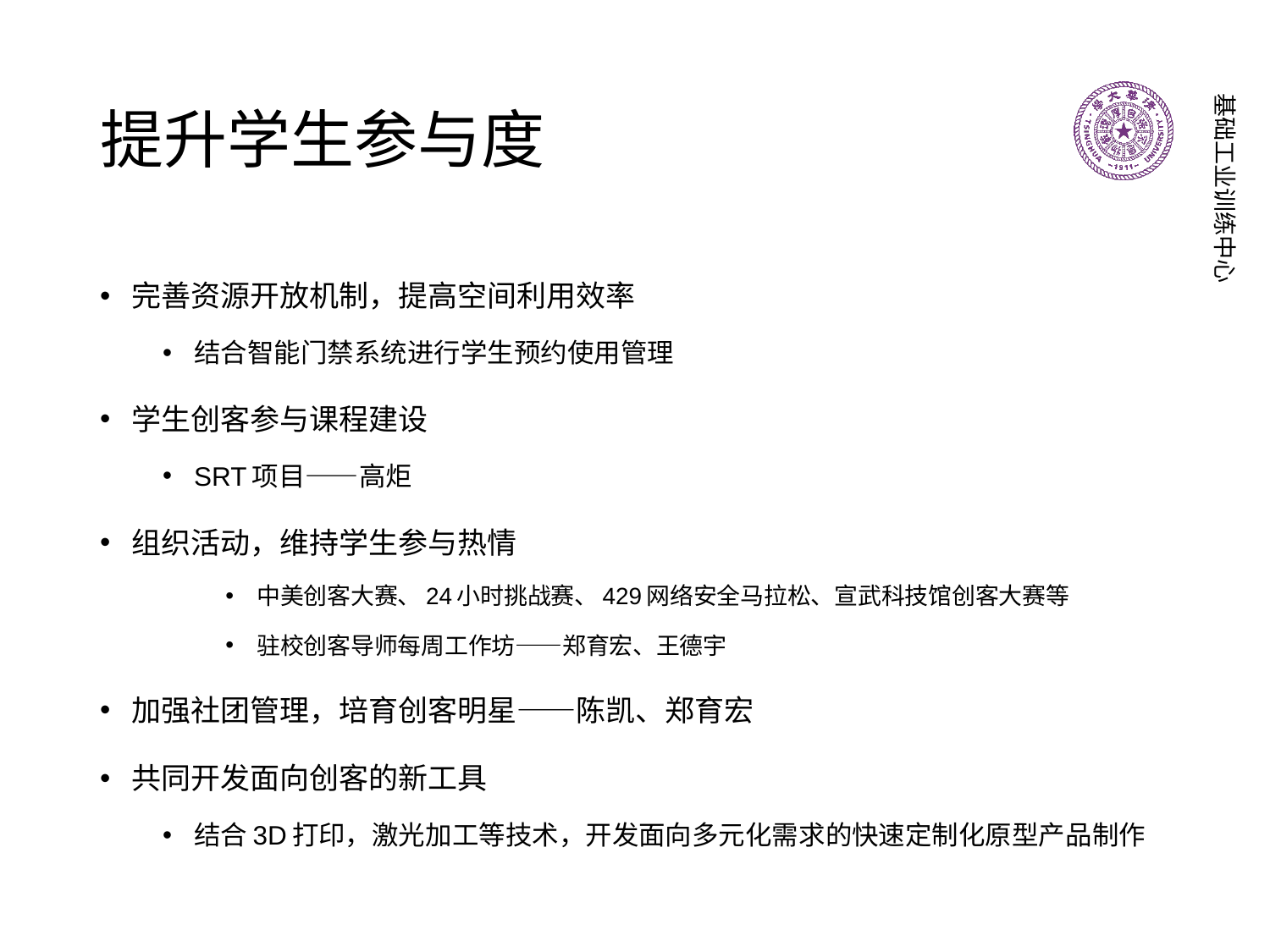

# 提升学生参与度
完善资源开放机制，提高空间利用效率
结合智能门禁系统进行学生预约使用管理
学生创客参与课程建设
SRT项目——高炬
组织活动，维持学生参与热情
中美创客大赛、24小时挑战赛、429网络安全马拉松、宣武科技馆创客大赛等
驻校创客导师每周工作坊——郑育宏、王德宇
加强社团管理，培育创客明星——陈凯、郑育宏
共同开发面向创客的新工具
结合3D打印，激光加工等技术，开发面向多元化需求的快速定制化原型产品制作